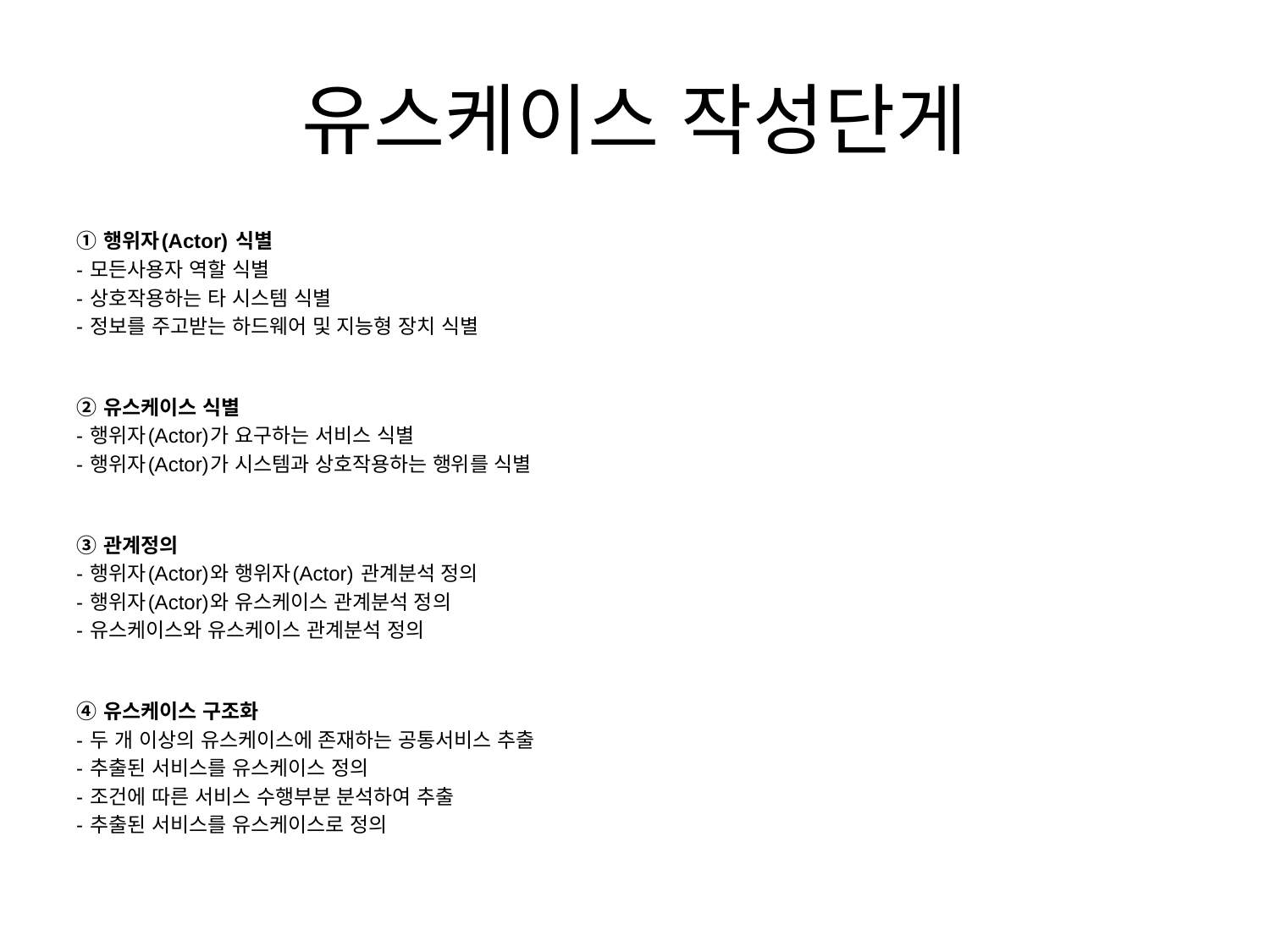

# 유스케이스 작성단게
① 행위자(Actor) 식별
- 모든사용자 역할 식별
- 상호작용하는 타 시스템 식별
- 정보를 주고받는 하드웨어 및 지능형 장치 식별

② 유스케이스 식별
- 행위자(Actor)가 요구하는 서비스 식별
- 행위자(Actor)가 시스템과 상호작용하는 행위를 식별

③ 관계정의
- 행위자(Actor)와 행위자(Actor) 관계분석 정의
- 행위자(Actor)와 유스케이스 관계분석 정의
- 유스케이스와 유스케이스 관계분석 정의

④ 유스케이스 구조화
- 두 개 이상의 유스케이스에 존재하는 공통서비스 추출
- 추출된 서비스를 유스케이스 정의
- 조건에 따른 서비스 수행부분 분석하여 추출
- 추출된 서비스를 유스케이스로 정의